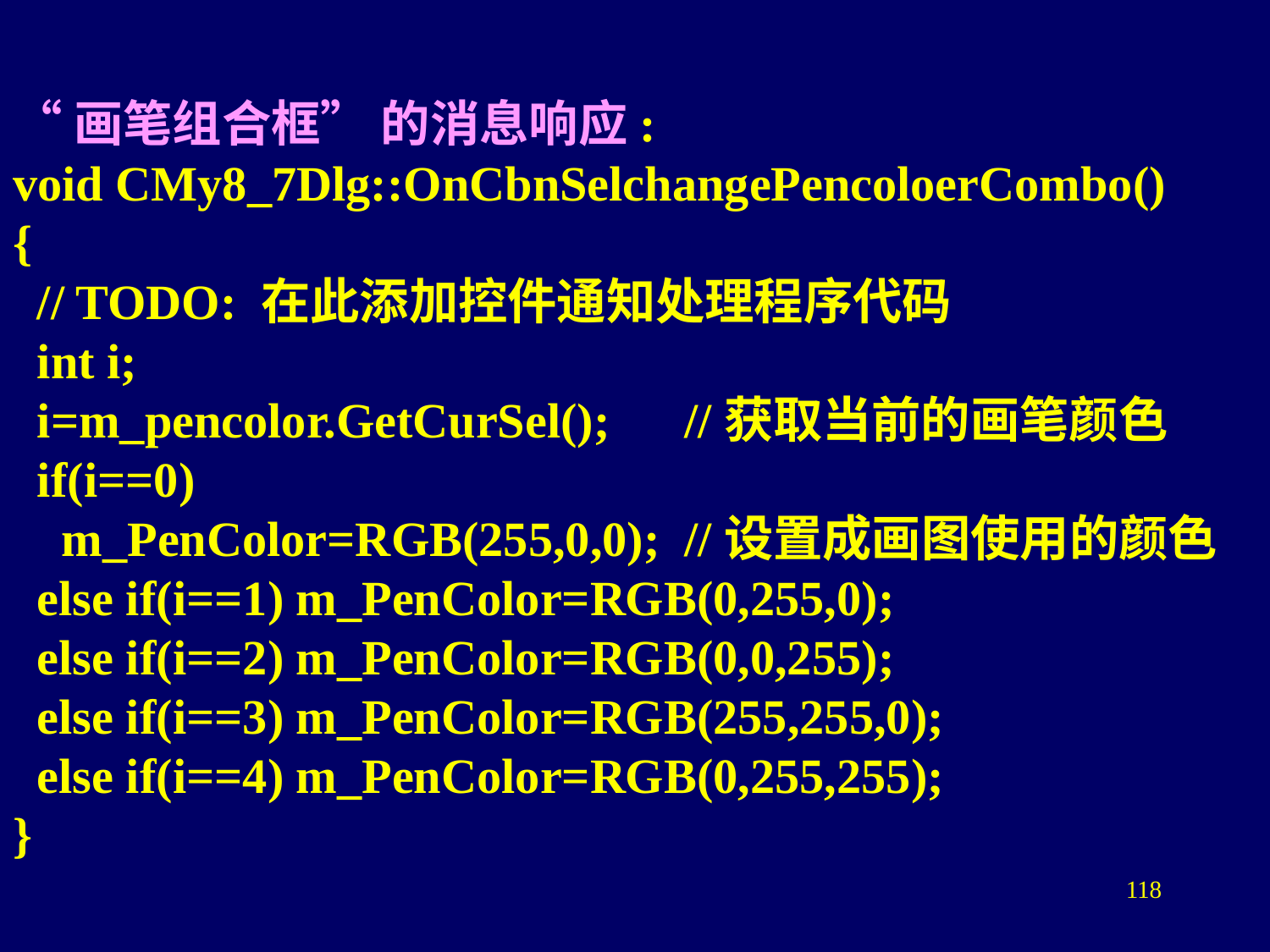

“画笔组合框” 的消息响应:
void CMy8_7Dlg::OnCbnSelchangePencoloerCombo()
{
  // TODO: 在此添加控件通知处理程序代码
  int i;
  i=m_pencolor.GetCurSel();	   //获取当前的画笔颜色
  if(i==0)
    m_PenColor=RGB(255,0,0);  //设置成画图使用的颜色
  else if(i==1) m_PenColor=RGB(0,255,0);
  else if(i==2) m_PenColor=RGB(0,0,255);
  else if(i==3) m_PenColor=RGB(255,255,0);
  else if(i==4) m_PenColor=RGB(0,255,255);
}
118